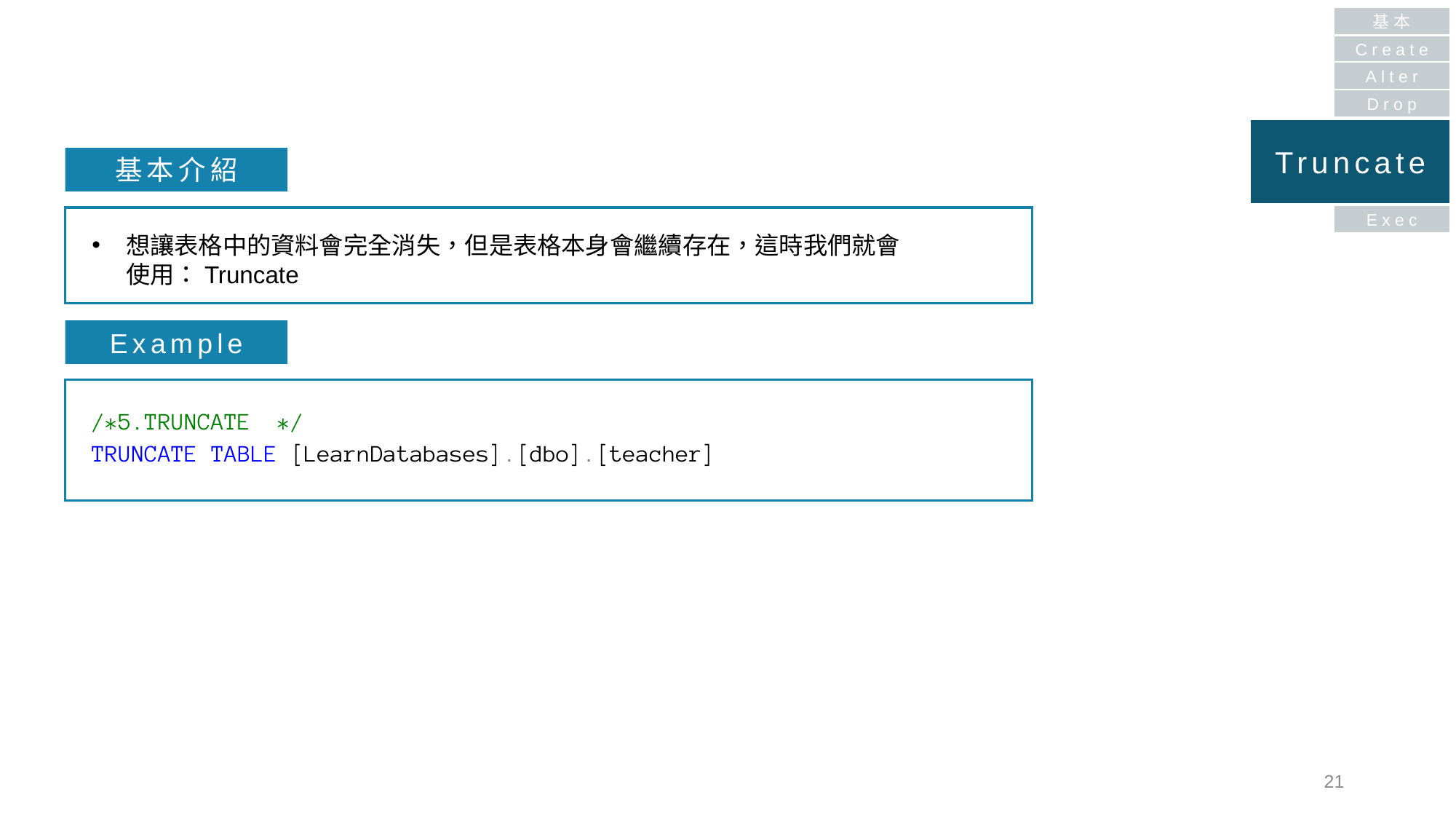

基本
Create
Alter
Drop
Truncate
基本介紹
Exec

想讓表格中的資料會完全消失，但是表格本身會繼續存在，這時我們就會使用：Truncate
Example

/*5.TRUNCATE  */
TRUNCATE TABLE [LearnDatabases].[dbo].[teacher]
21